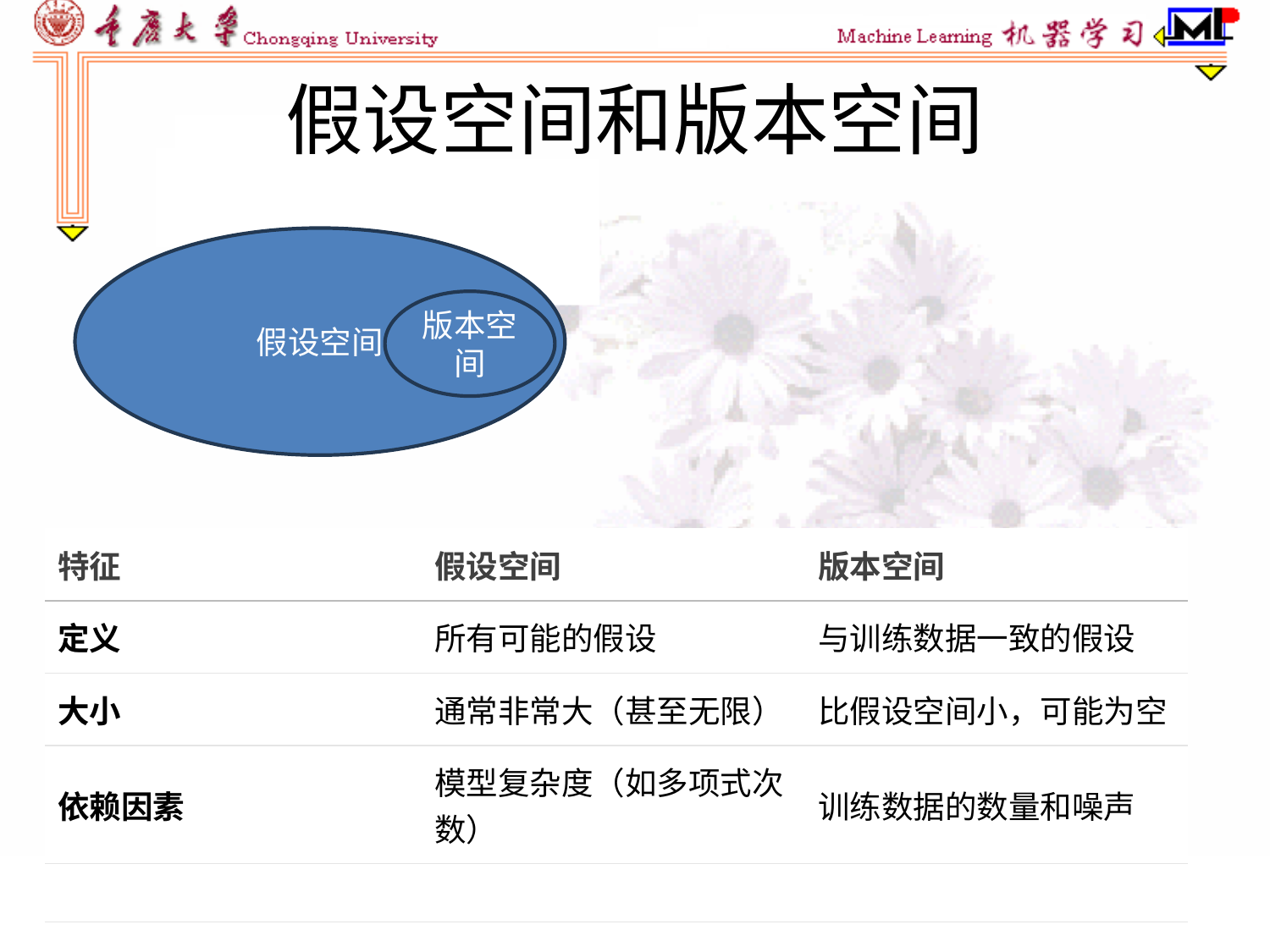

# 假设空间和版本空间
假设空间
版本空间
| 特征 | 假设空间 | 版本空间 |
| --- | --- | --- |
| 定义 | 所有可能的假设 | 与训练数据一致的假设 |
| 大小 | 通常非常大（甚至无限） | 比假设空间小，可能为空 |
| 依赖因素 | 模型复杂度（如多项式次数） | 训练数据的数量和噪声 |
|  |  |  |